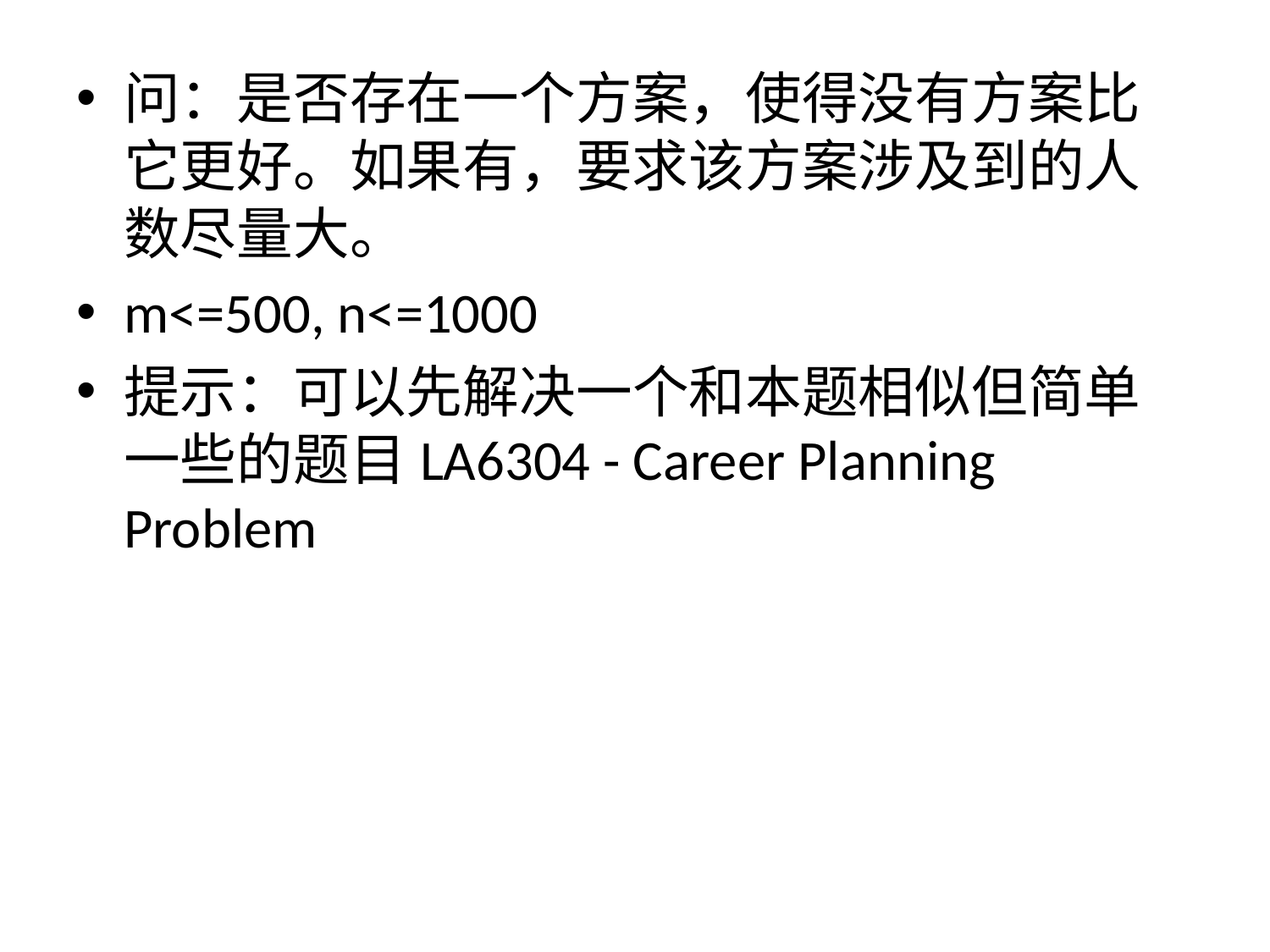

问：是否存在一个方案，使得没有方案比它更好。如果有，要求该方案涉及到的人数尽量大。
m<=500, n<=1000
提示：可以先解决一个和本题相似但简单一些的题目LA6304 - Career Planning Problem